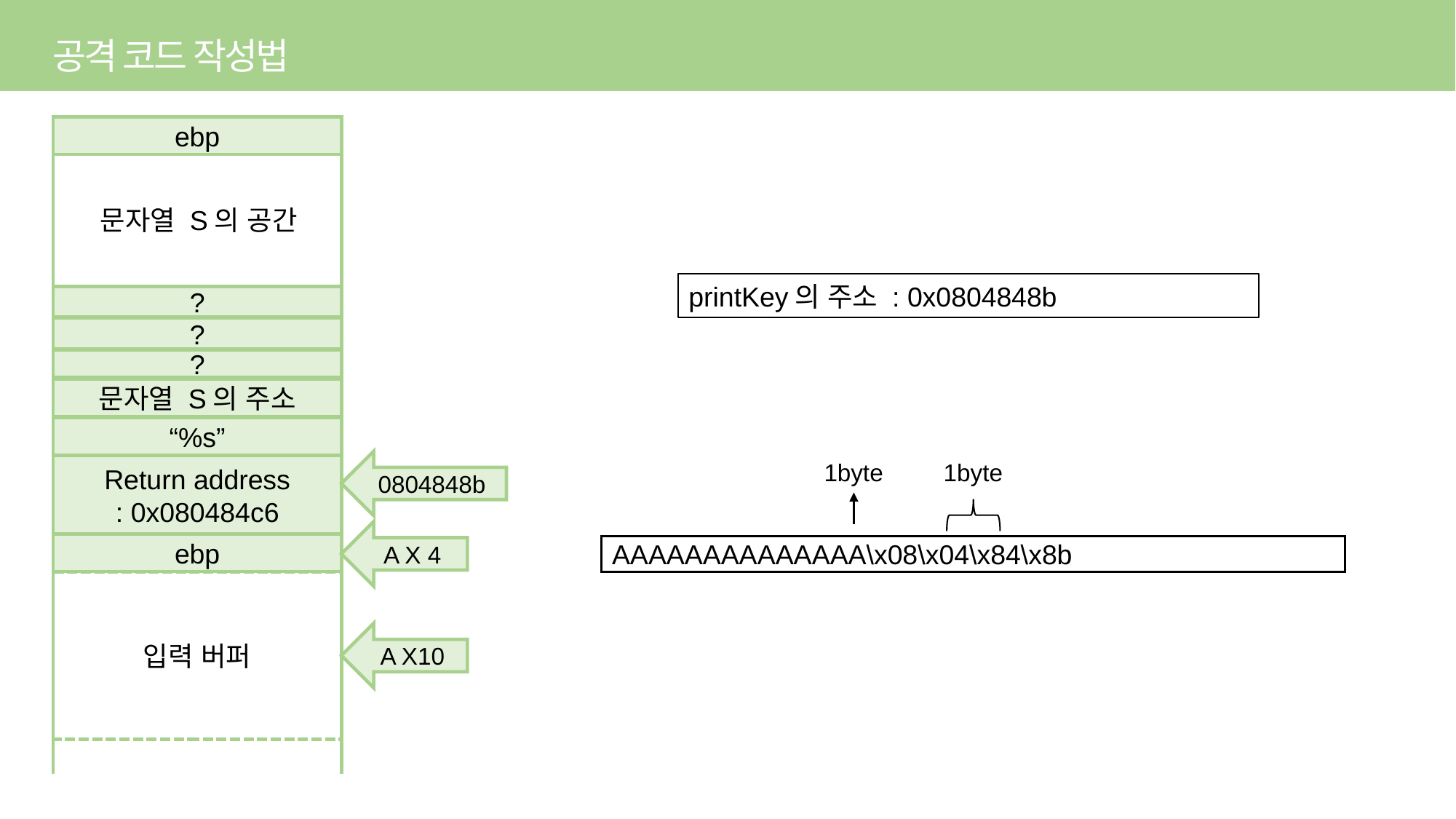

공격 코드 작성법

ebp
문자열 S의 공간
printKey의 주소 : 0x0804848b
?
?
?
문자열 S의 주소
“%s”
0804848b
1byte
1byte
Return address
: 0x080484c6

A X 4
ebp
AAAAAAAAAAAAAA\x08\x04\x84\x8b
입력 버퍼
A X10